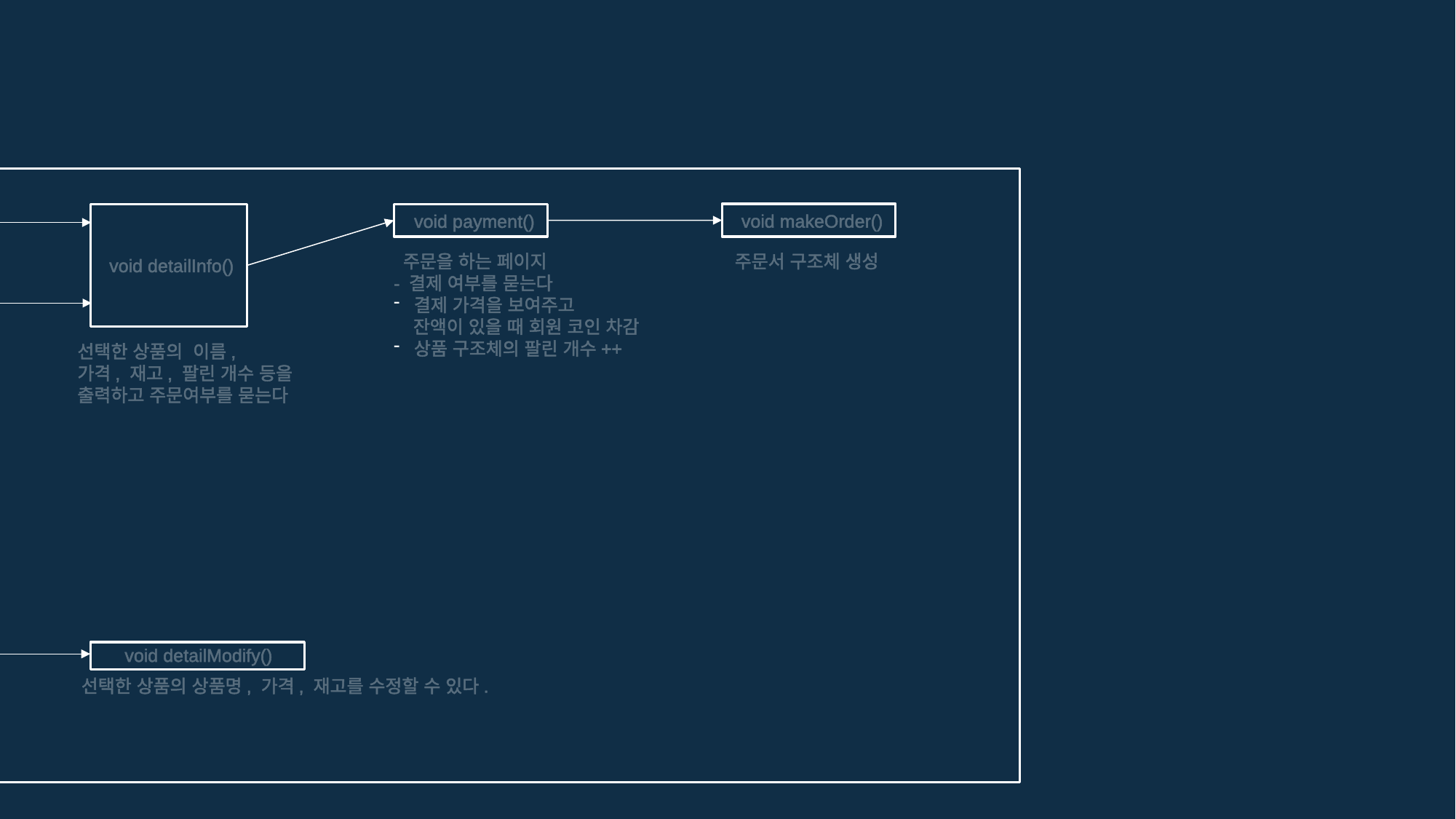

void makeOrder()
void payment()
 주문을 하는 페이지
- 결제 여부를 묻는다
결제 가격을 보여주고
   잔액이 있을 때 회원 코인 차감
상품 구조체의 팔린 개수++
주문서 구조체 생성
void detailInfo()
선택한 상품의  이름,
가격, 재고, 팔린 개수 등을
출력하고 주문여부를 묻는다
void detailModify()

선택한 상품의 상품명, 가격, 재고를 수정할 수 있다.